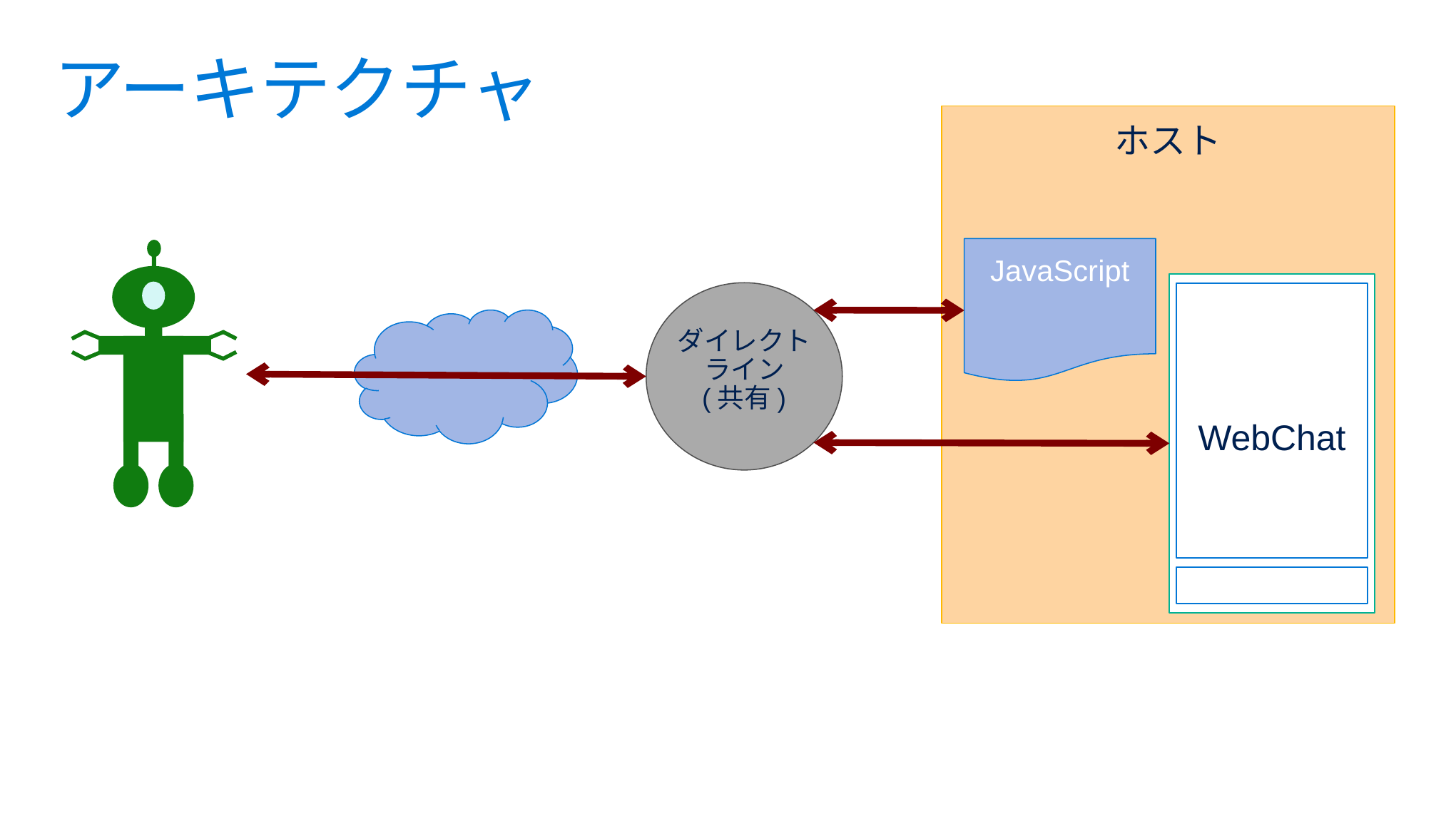

# アーキテクチャ
ホスト
JavaScript

WebChat

ダイレクト
ライン
(共有)